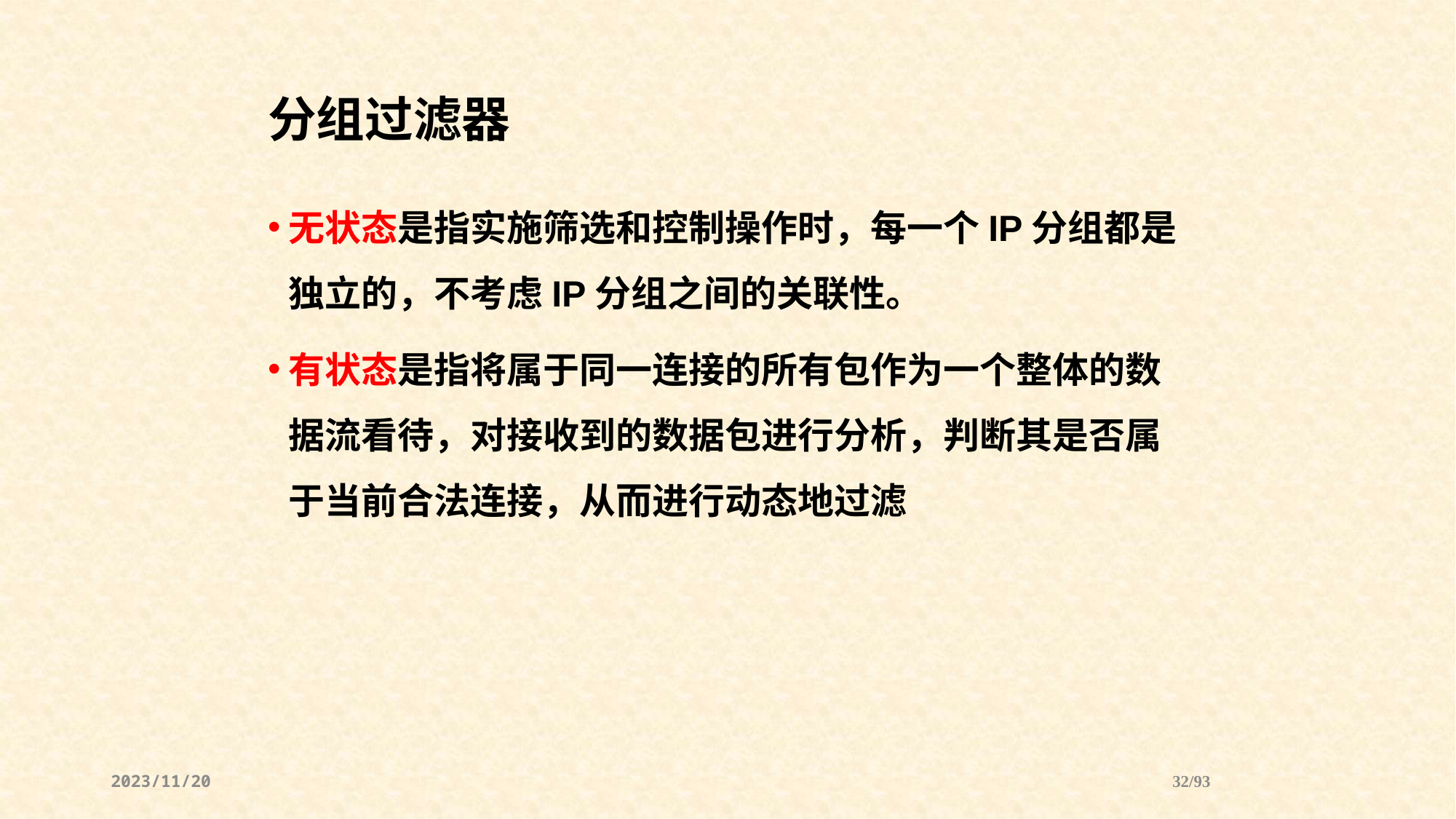

# 分组过滤器
无状态是指实施筛选和控制操作时，每一个IP分组都是独立的，不考虑IP分组之间的关联性。
有状态是指将属于同一连接的所有包作为一个整体的数据流看待，对接收到的数据包进行分析，判断其是否属于当前合法连接，从而进行动态地过滤
2023/11/20
32/93